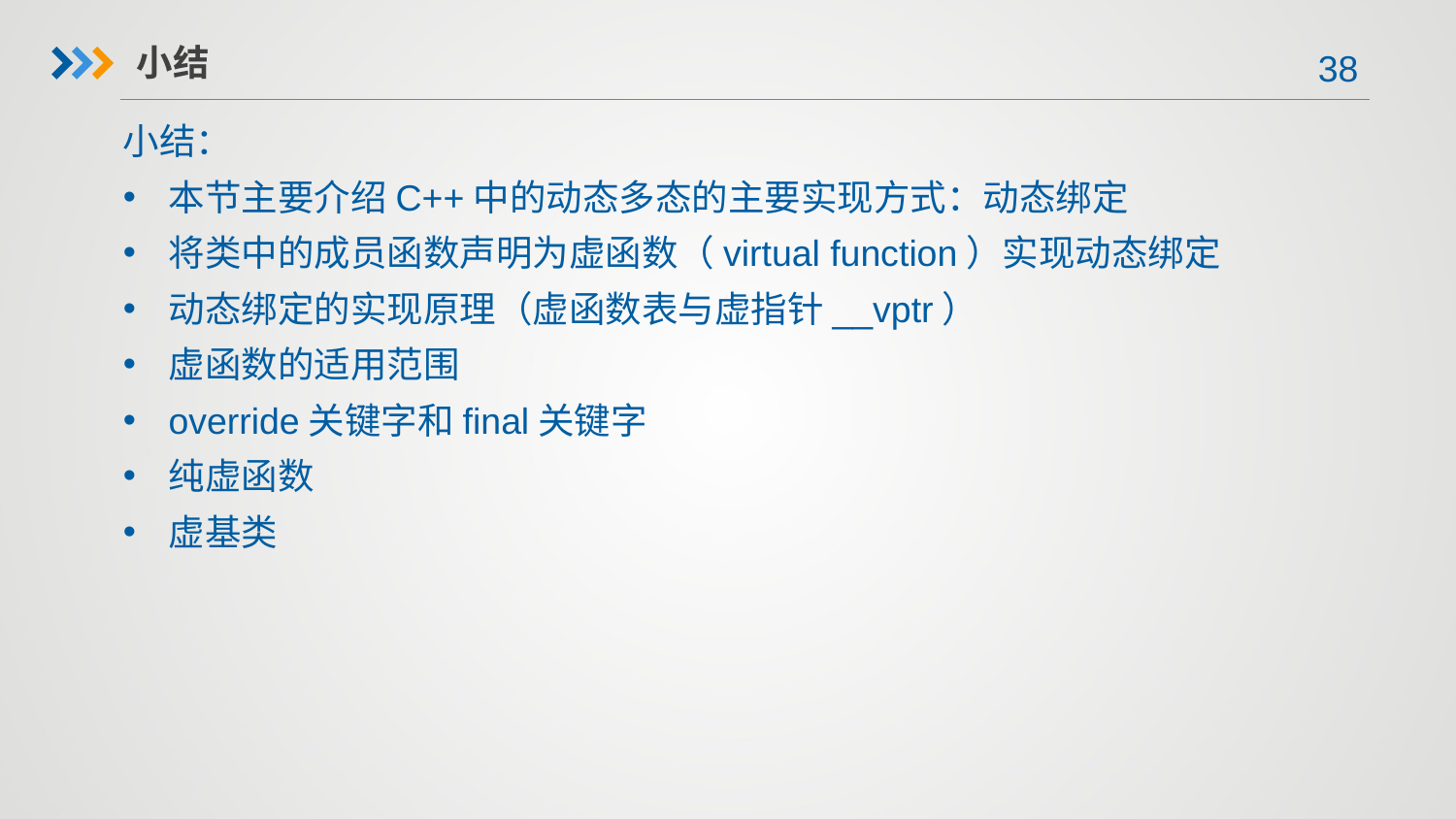

小结
小结：
本节主要介绍C++中的动态多态的主要实现方式：动态绑定
将类中的成员函数声明为虚函数（virtual function）实现动态绑定
动态绑定的实现原理（虚函数表与虚指针__vptr）
虚函数的适用范围
override关键字和final关键字
纯虚函数
虚基类